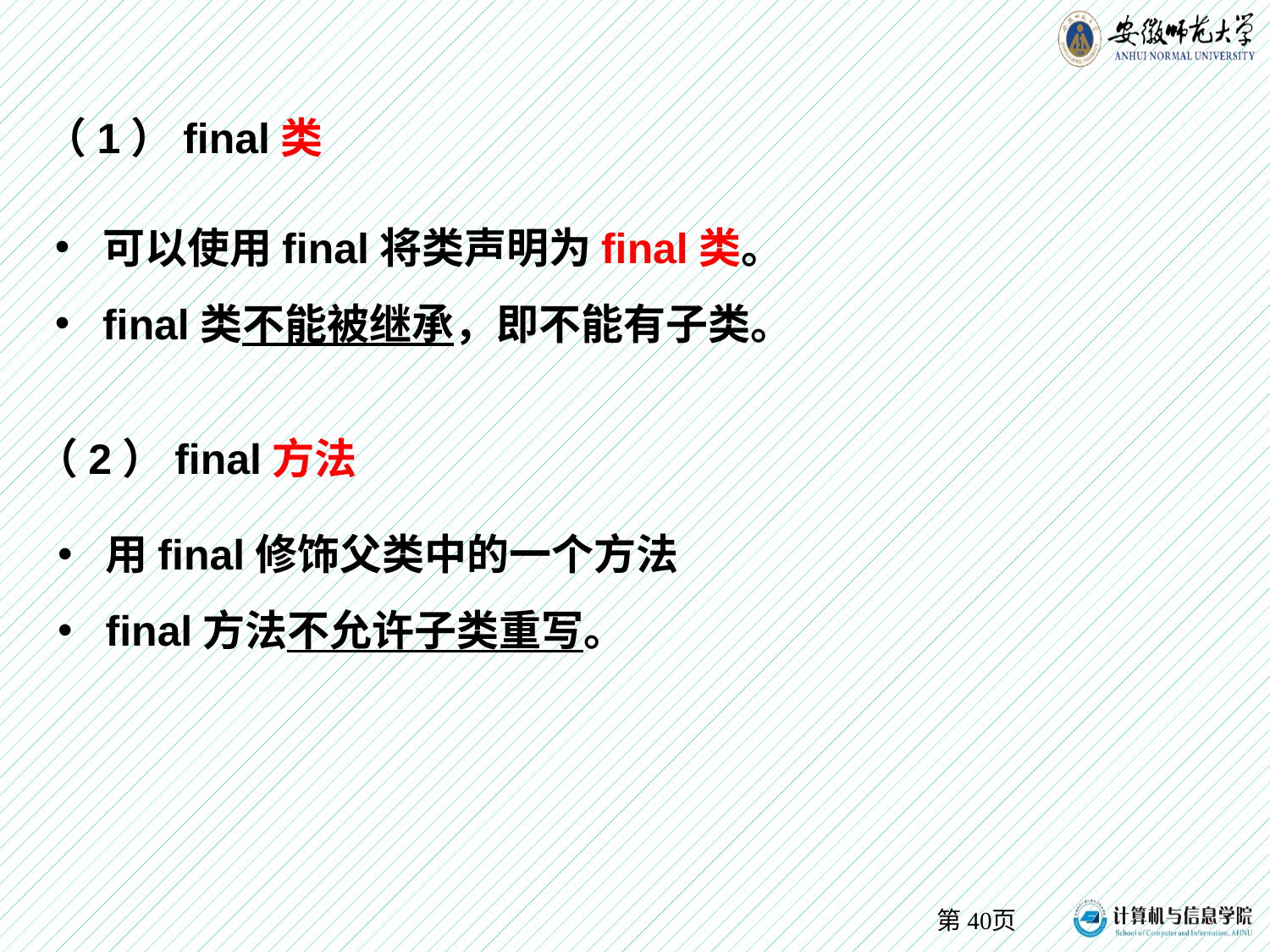

（1）final类
可以使用final将类声明为final类。
final类不能被继承，即不能有子类。
（2）final方法
用final修饰父类中的一个方法
final方法不允许子类重写。
第40页